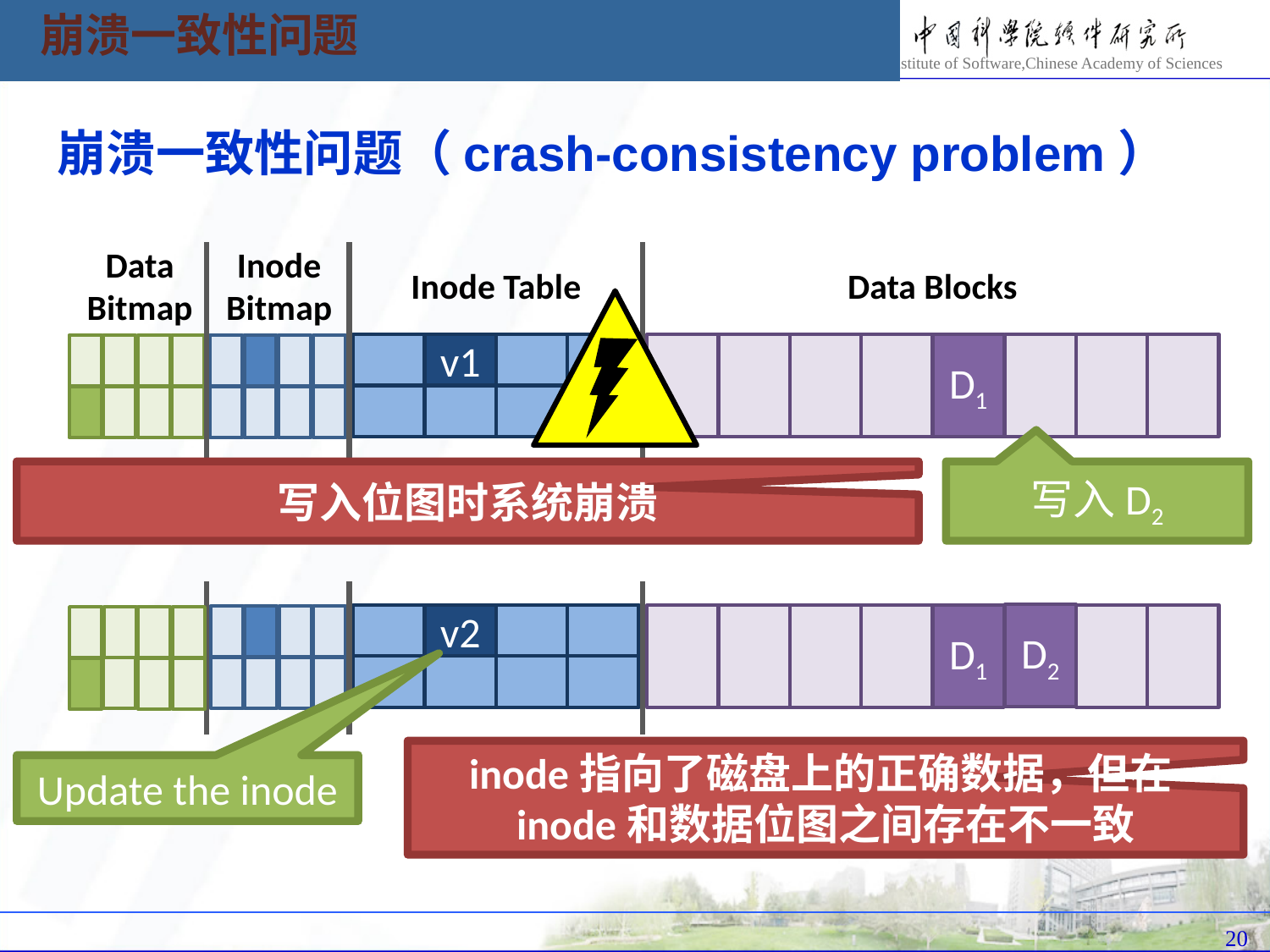

崩溃一致性问题
崩溃一致性问题（crash-consistency problem）
Data
Bitmap

Inode
Bitmap

Inode Table
Data Blocks

v1

D1

写入位图时系统崩溃
写入D2
D2
v2

v1

D1

inode指向了磁盘上的正确数据，但在inode和数据位图之间存在不一致
Update the inode
20